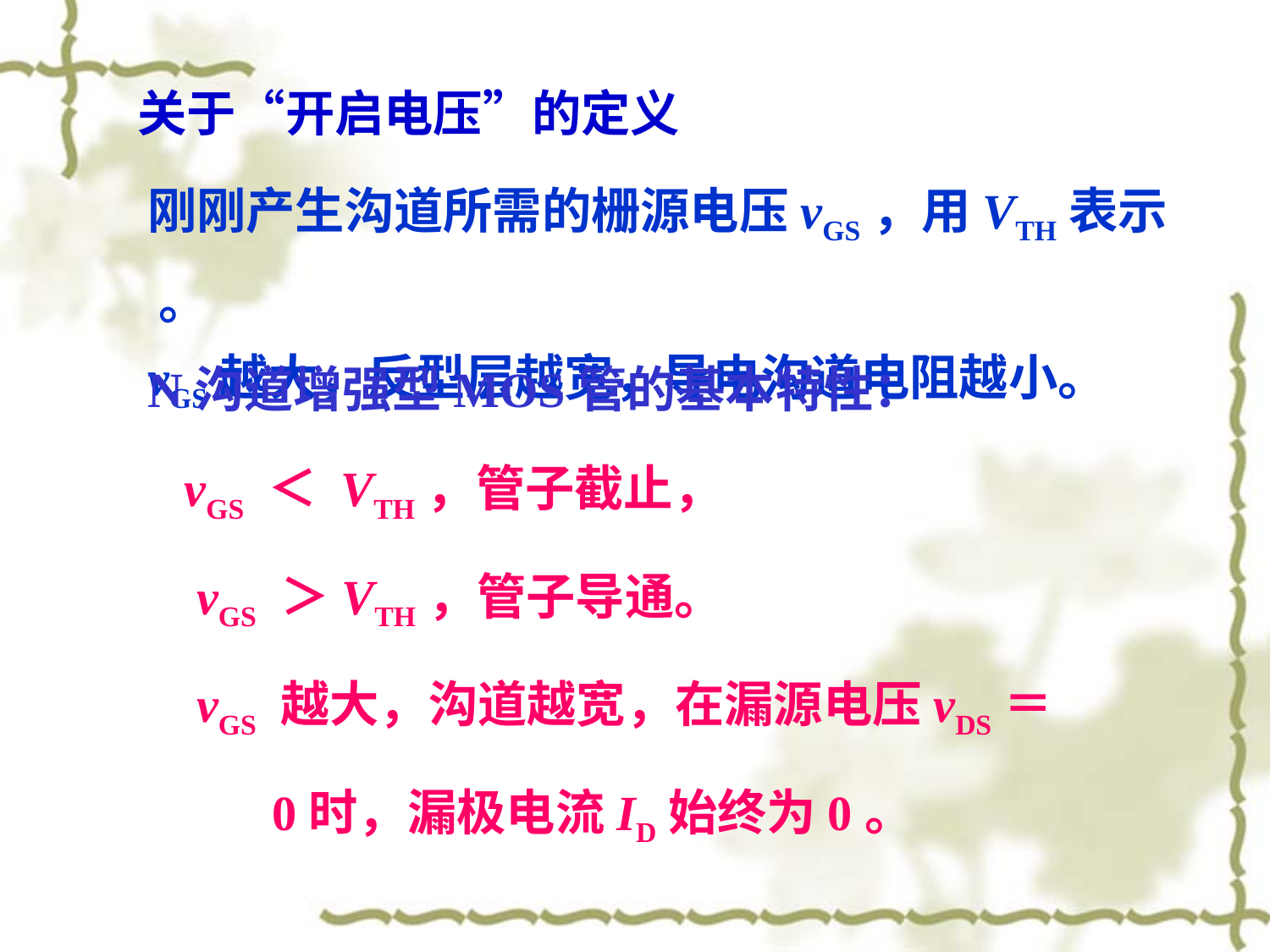

关于“开启电压”的定义
刚刚产生沟道所需的栅源电压vGS，用VTH表示 。
vGS越大，反型层越宽，导电沟道电阻越小。
N沟道增强型MOS管的基本特性：
   vGS ＜ VTH，管子截止，
    vGS ＞VTH，管子导通。
    vGS 越大，沟道越宽，在漏源电压vDS＝0时，漏极电流ID始终为0。
96